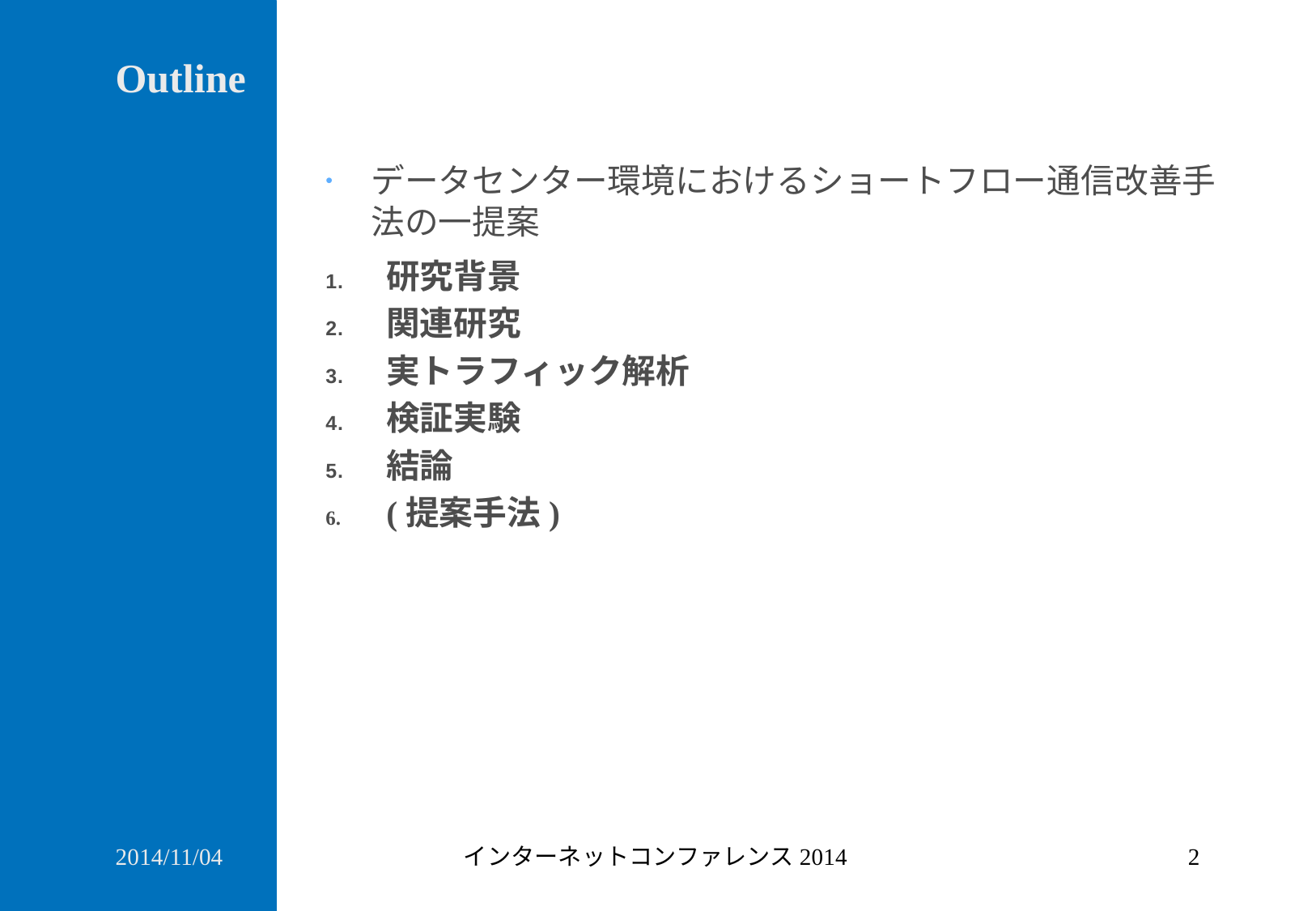

Outline
データセンター環境におけるショートフロー通信改善手法の一提案
研究背景
関連研究
実トラフィック解析
検証実験
結論
(提案手法)
2014/11/04
インターネットコンファレンス2014
2